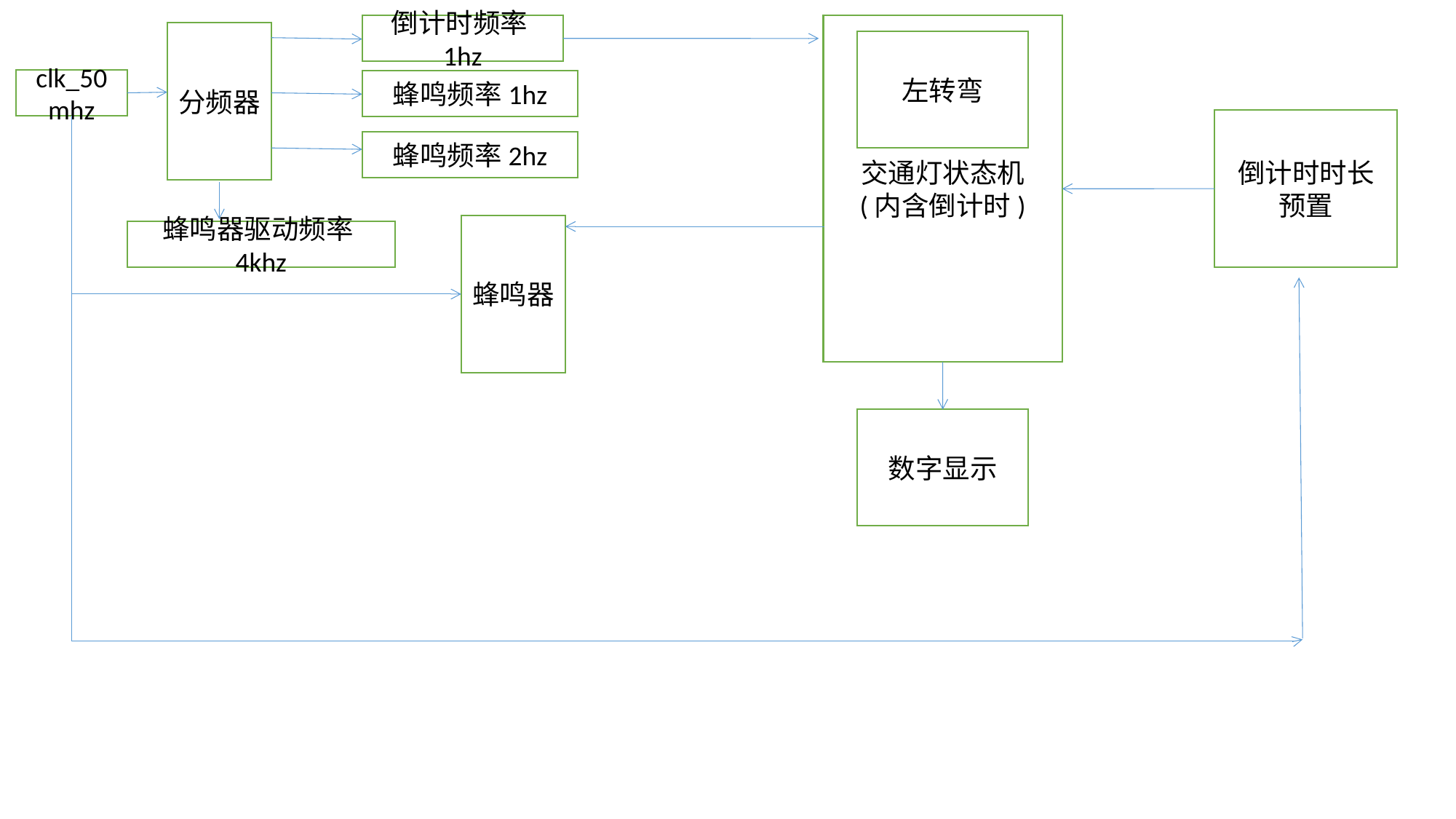

倒计时频率1hz
交通灯状态机
(内含倒计时)
分频器
左转弯
clk_50mhz
蜂鸣频率1hz
倒计时时长预置
蜂鸣频率2hz
蜂鸣器
蜂鸣器驱动频率4khz
数字显示